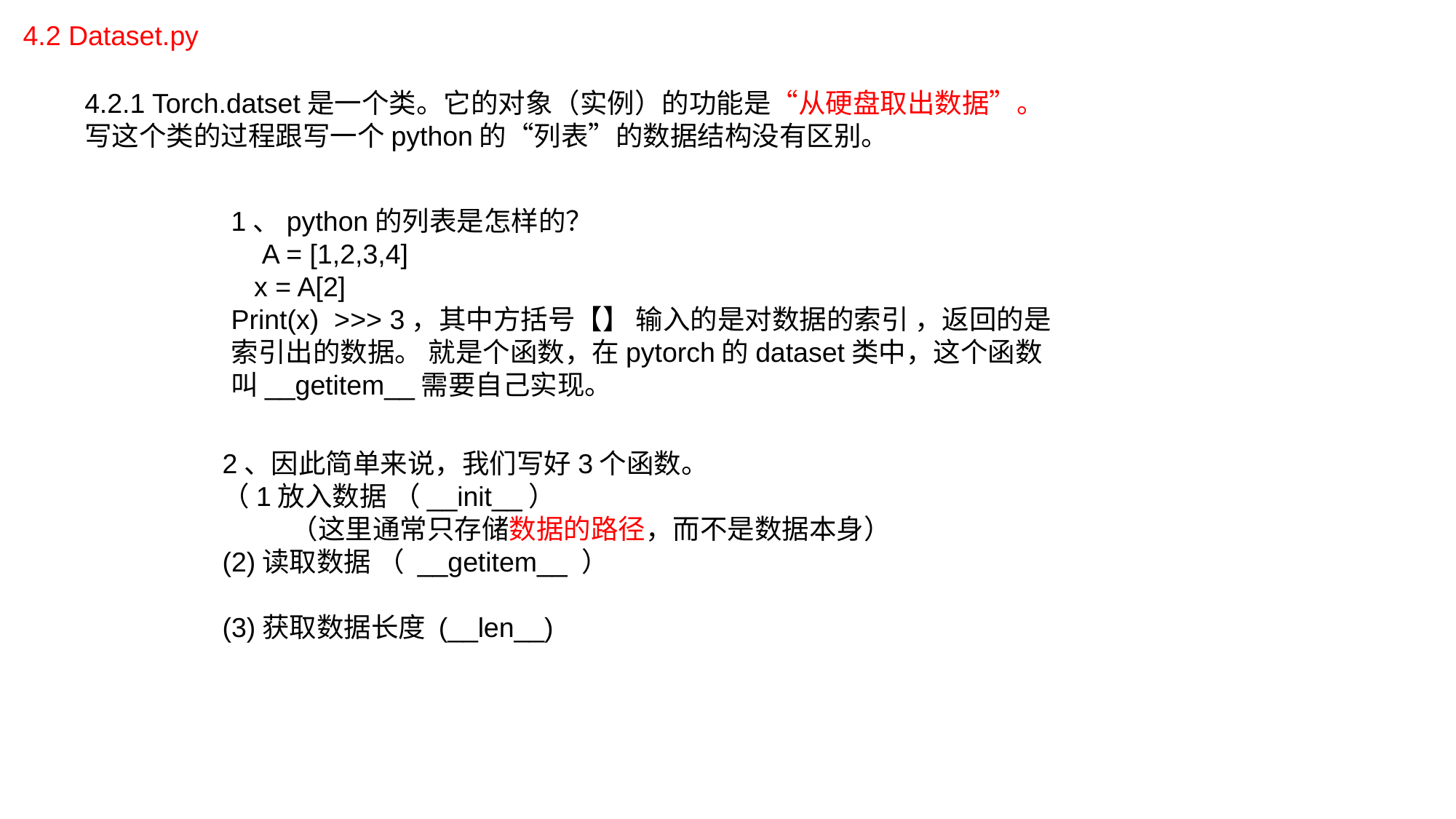

4.2 Dataset.py
4.2.1 Torch.datset是一个类。它的对象（实例）的功能是“从硬盘取出数据”。
写这个类的过程跟写一个python的“列表”的数据结构没有区别。
1、python的列表是怎样的？
    A = [1,2,3,4]
   x = A[2]
Print(x)  >>> 3，其中方括号【】 输入的是对数据的索引 ，返回的是 索引出的数据。 就是个函数，在pytorch的dataset类中，这个函数叫__getitem__需要自己实现。

2、因此简单来说，我们写好3个函数。
（1放入数据 （__init__）
          （这里通常只存储数据的路径，而不是数据本身）
(2)读取数据 （ __getitem__ ）

(3)获取数据长度 (__len__)